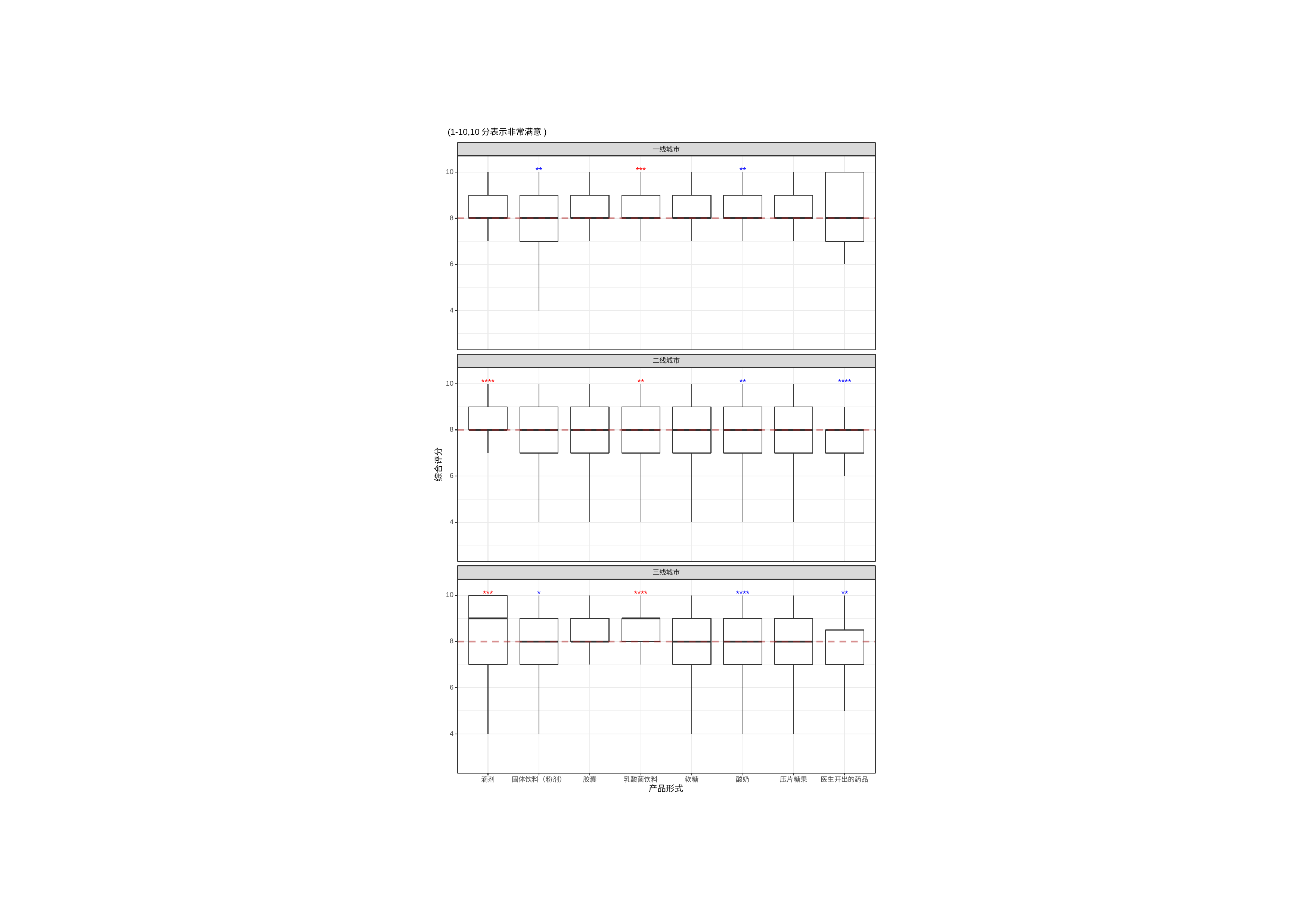

(1-10,10分表示非常满意)

一线城市

**
***
**
10

8

6

4

二线城市

****
**
**
****
10

8

综合评分
6

4

三线城市

***
*
****
****
**
10

8

6

4

滴剂
固体饮料（粉剂）
胶囊
乳酸菌饮料
软糖
酸奶
压片糖果
医生开出的药品
产品形式